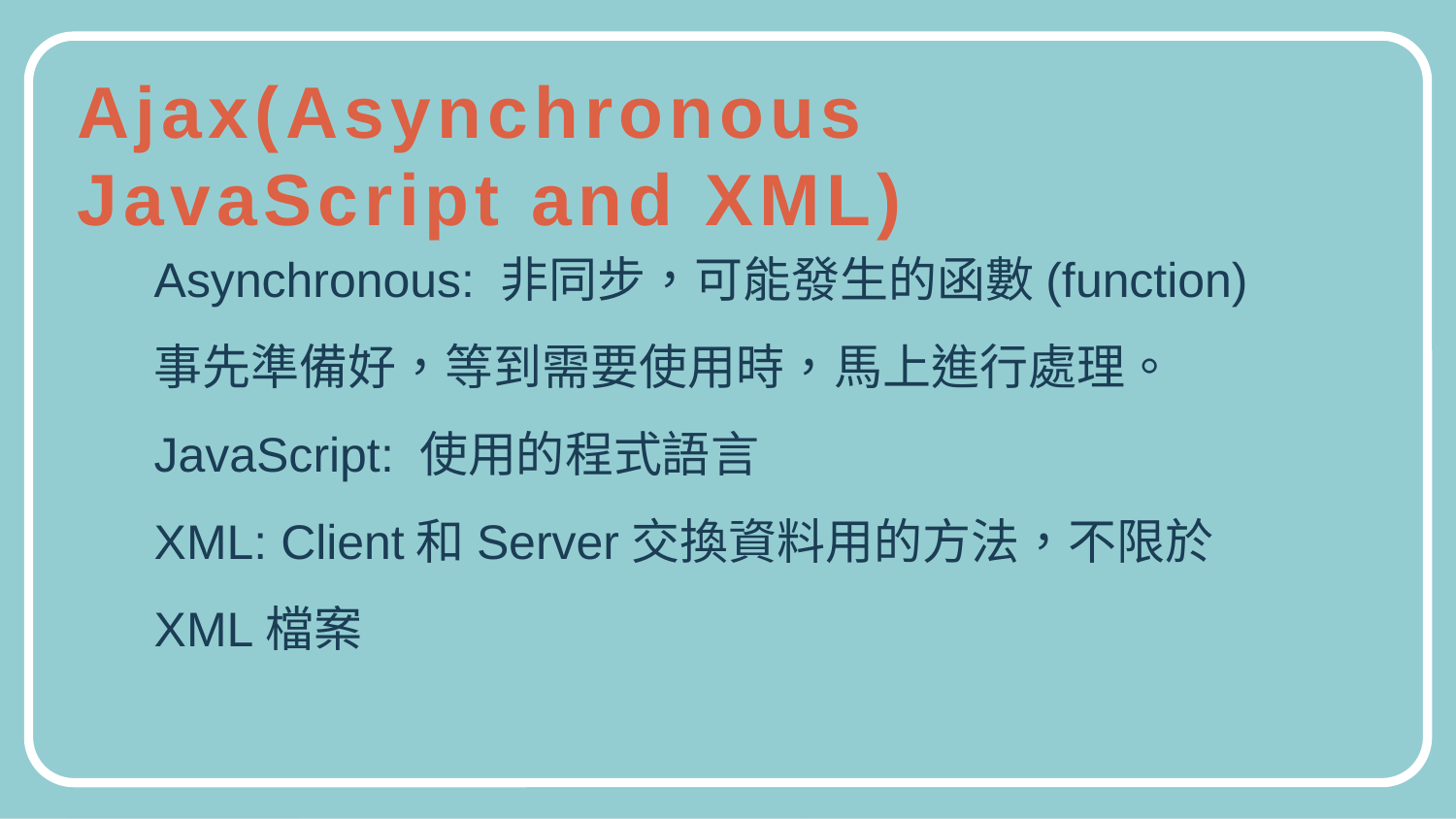

Ajax(Asynchronous JavaScript and XML)
Asynchronous: 非同步，可能發生的函數(function)事先準備好，等到需要使用時，馬上進行處理。
JavaScript: 使用的程式語言
XML: Client和Server交換資料用的方法，不限於XML檔案